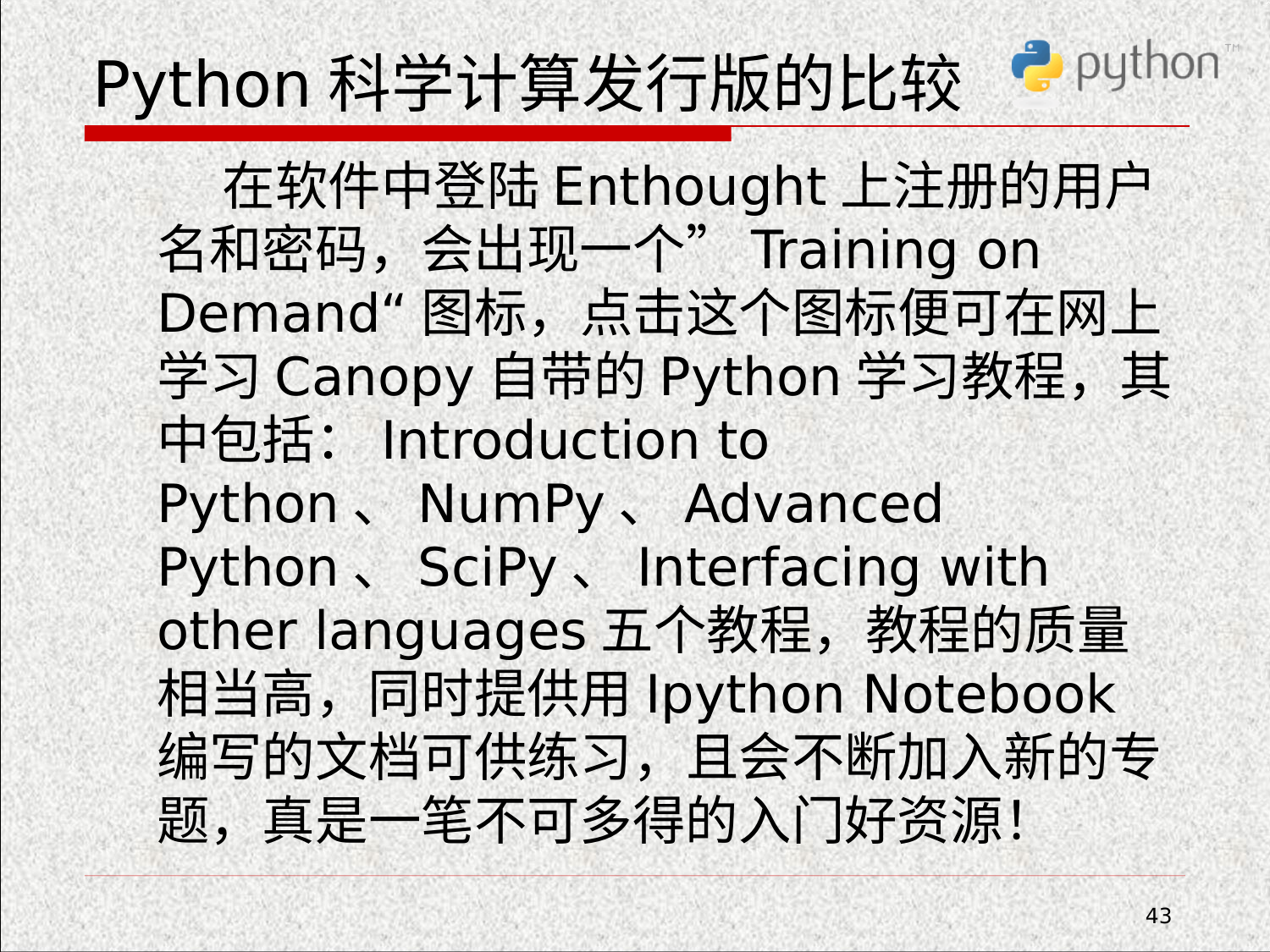

# Python科学计算发行版的比较
          在软件中登陆Enthought上注册的用户名和密码，会出现一个”Training on Demand“图标，点击这个图标便可在网上学习Canopy自带的Python学习教程，其中包括：Introduction to Python、NumPy、Advanced Python、SciPy、Interfacing with other languages五个教程，教程的质量相当高，同时提供用Ipython Notebook编写的文档可供练习，且会不断加入新的专题，真是一笔不可多得的入门好资源！
43